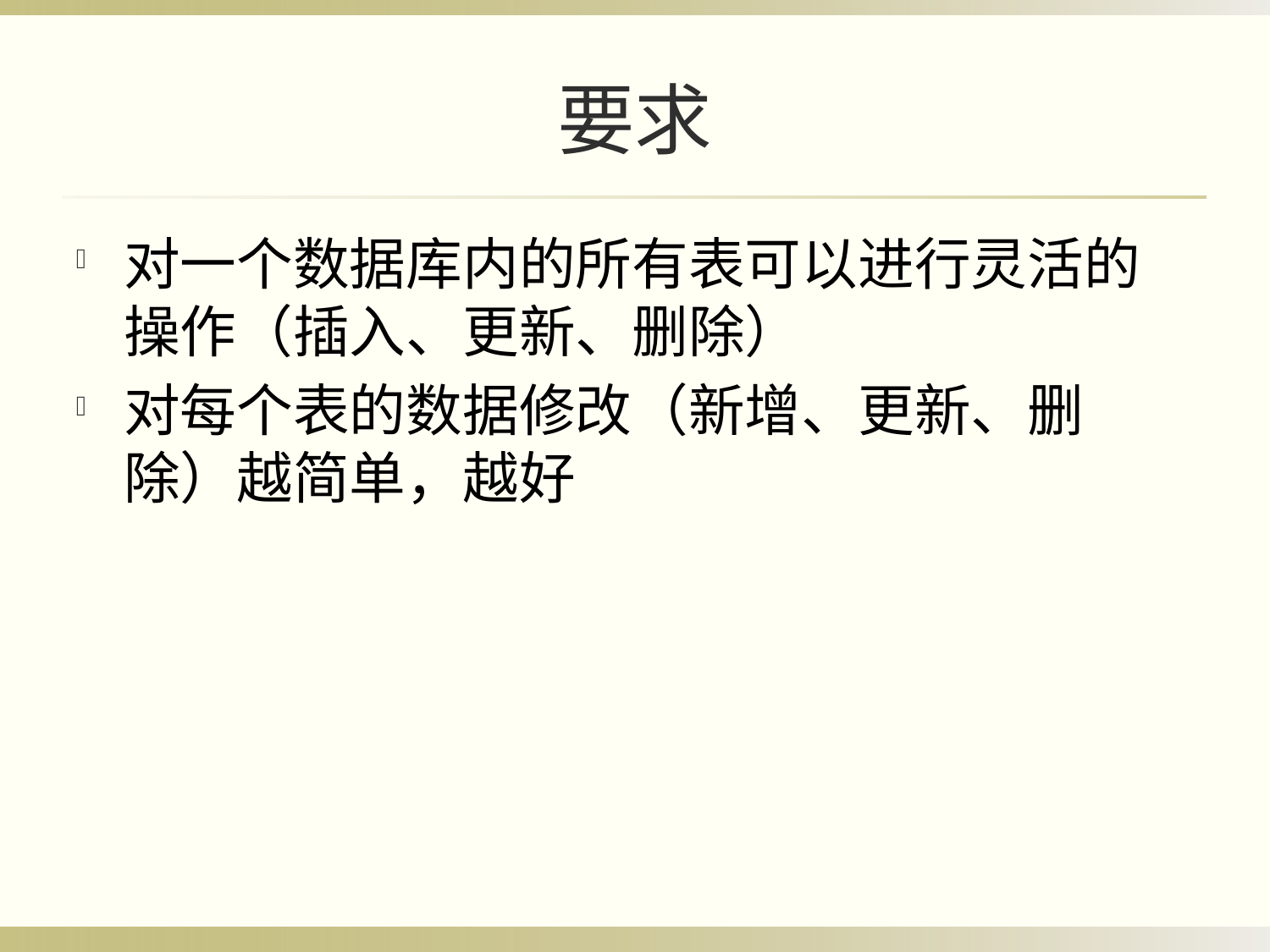

# 要求
对一个数据库内的所有表可以进行灵活的操作（插入、更新、删除）
对每个表的数据修改（新增、更新、删除）越简单，越好